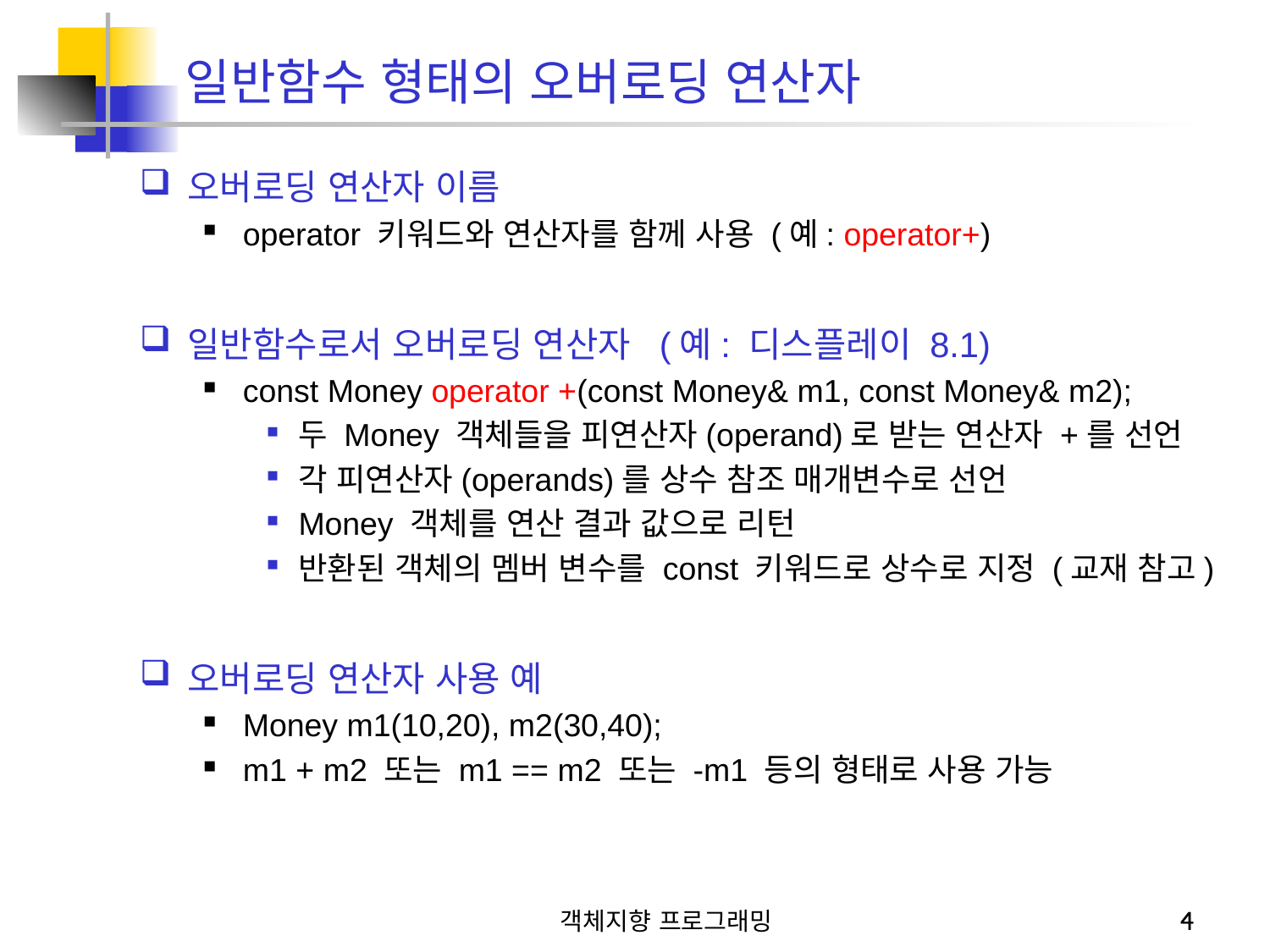

일반함수 형태의 오버로딩 연산자
오버로딩 연산자 이름
operator 키워드와 연산자를 함께 사용 (예: operator+)

일반함수로서 오버로딩 연산자  (예: 디스플레이 8.1)
const Money operator +(const Money& m1, const Money& m2);
두 Money 객체들을 피연산자(operand)로 받는 연산자 +를 선언
각 피연산자(operands)를 상수 참조 매개변수로 선언
Money 객체를 연산 결과 값으로 리턴
반환된 객체의 멤버 변수를 const 키워드로 상수로 지정 (교재 참고)

오버로딩 연산자 사용 예
Money m1(10,20), m2(30,40);
m1 + m2 또는 m1 == m2 또는 -m1 등의 형태로 사용 가능
객체지향 프로그래밍
4